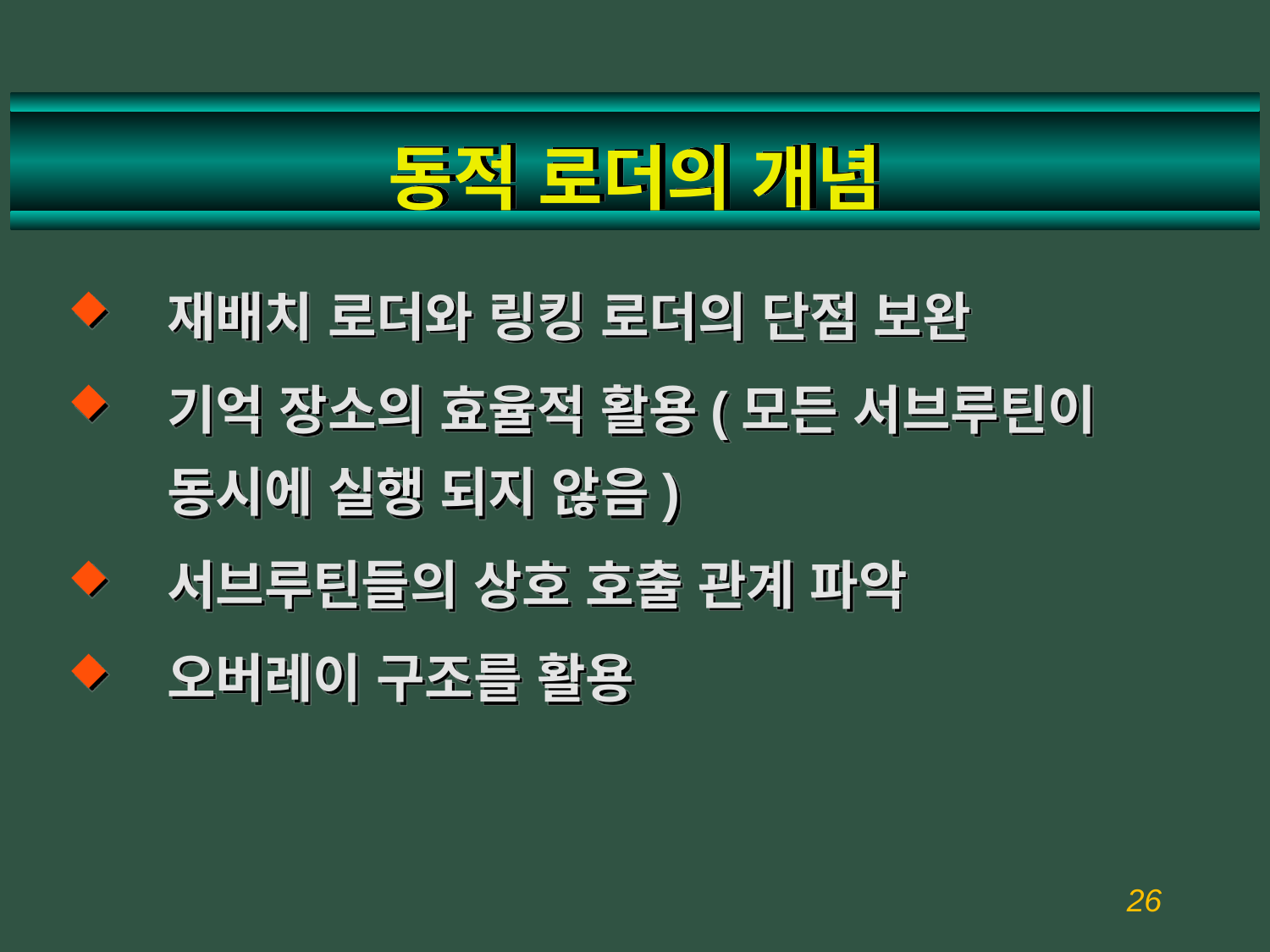

# 동적 로더의 개념
재배치 로더와 링킹 로더의 단점 보완
기억 장소의 효율적 활용(모든 서브루틴이 동시에 실행 되지 않음)
서브루틴들의 상호 호출 관계 파악
오버레이 구조를 활용
26